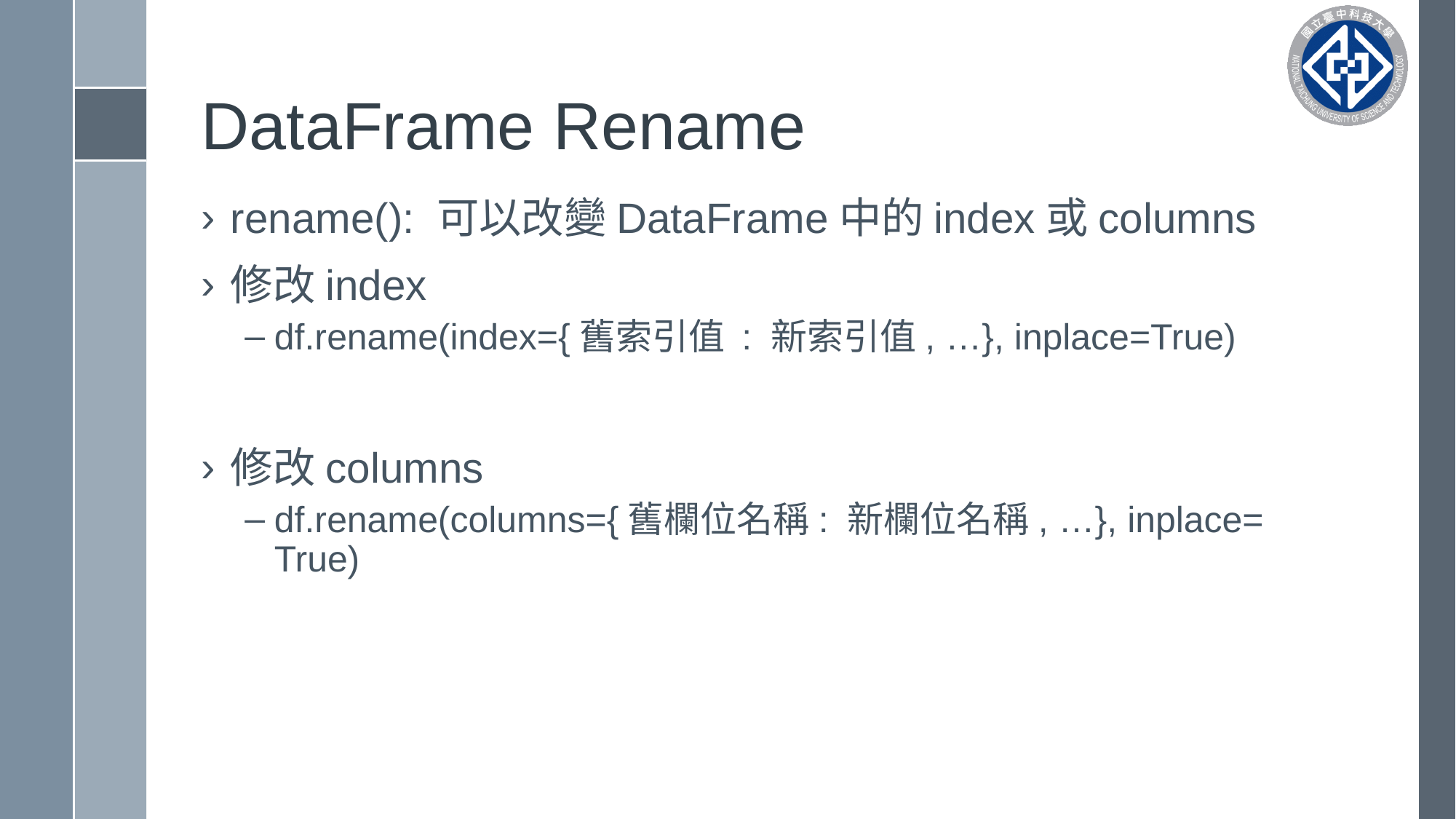

# DataFrame Rename
rename(): 可以改變DataFrame中的index或columns
修改index
df.rename(index={舊索引值 : 新索引值, …}, inplace=True)

修改columns
df.rename(columns={舊欄位名稱: 新欄位名稱, …}, inplace= True)